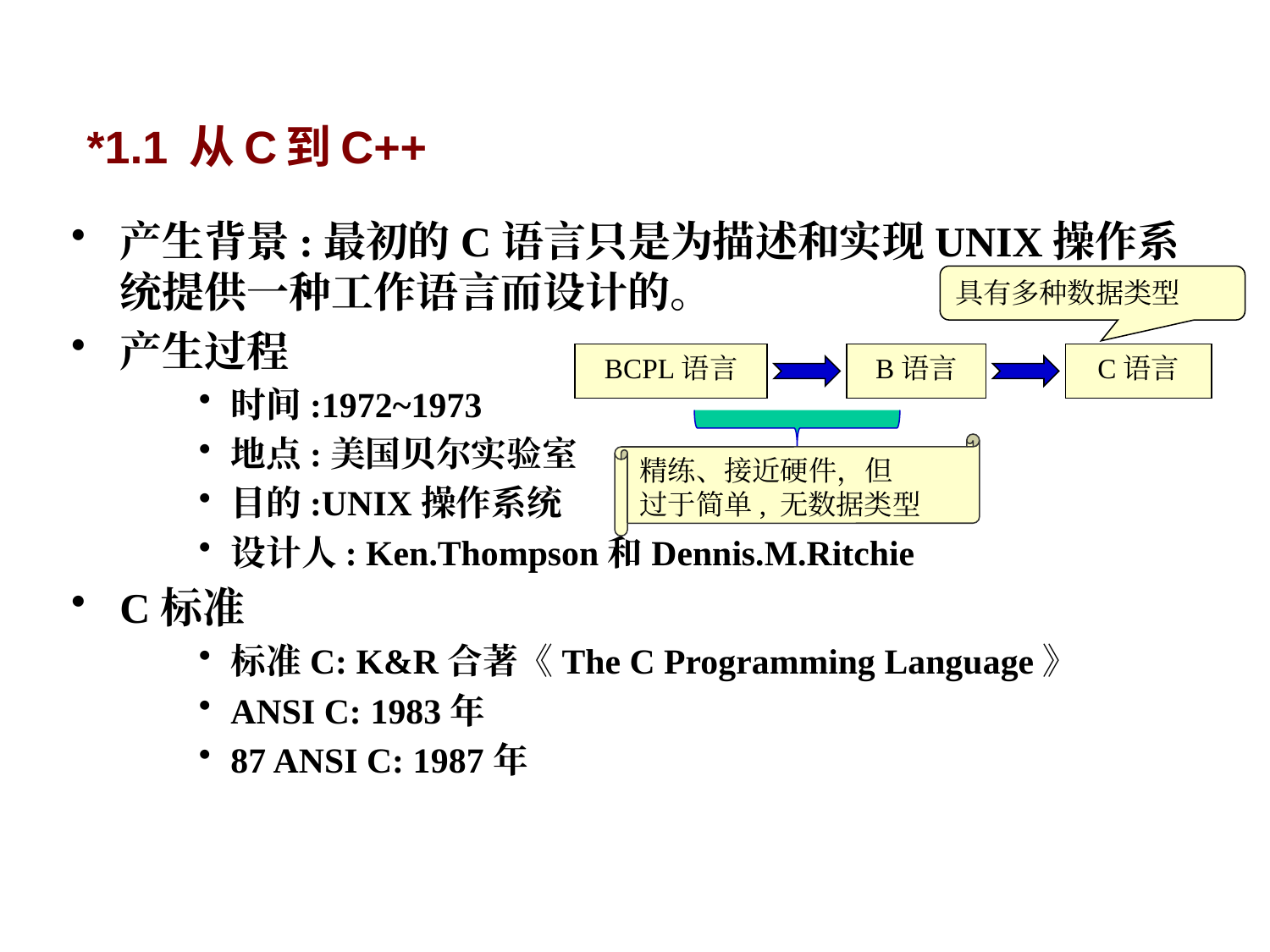

# *1.1 从C到C++
产生背景:最初的C语言只是为描述和实现UNIX操作系统提供一种工作语言而设计的。
产生过程
时间:1972~1973
地点:美国贝尔实验室
目的:UNIX操作系统
设计人: Ken.Thompson和Dennis.M.Ritchie
C标准
标准C: K&R合著《The C Programming Language》
ANSI C: 1983年
87 ANSI C: 1987年
具有多种数据类型

BCPL语言
B语言
C语言

精练、接近硬件，但
过于简单, 无数据类型